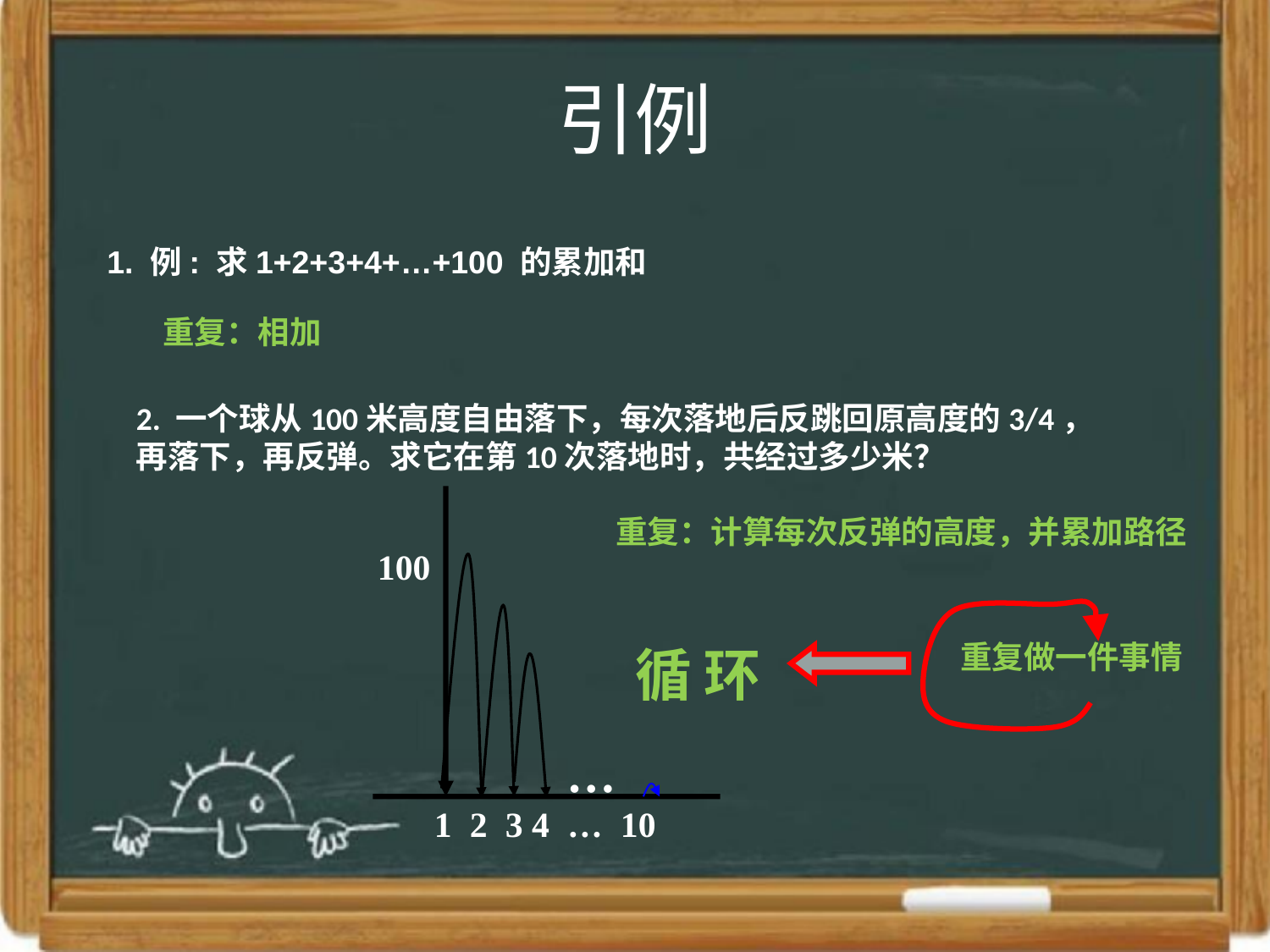

# 引例
1. 例: 求1+2+3+4+…+100 的累加和

重复：相加

2. 一个球从100米高度自由落下，每次落地后反跳回原高度的3/4，再落下，再反弹。求它在第10次落地时，共经过多少米？

100

…

1  2  3 4  …  10
重复：计算每次反弹的高度，并累加路径

重复做一件事情
循 环